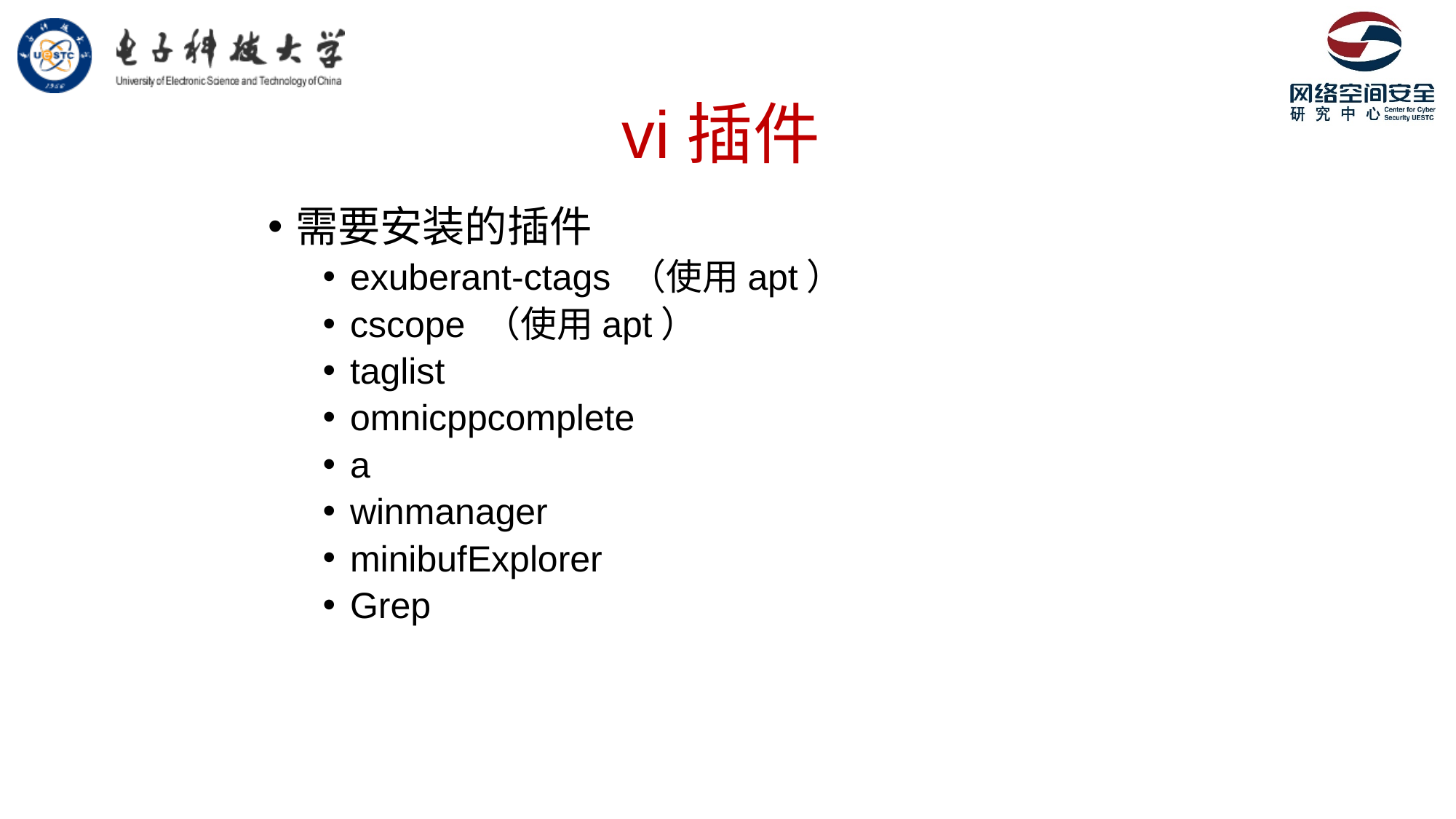

# vi插件
需要安装的插件
exuberant-ctags （使用apt）
cscope （使用apt）
taglist
omnicppcomplete
a
winmanager
minibufExplorer
Grep